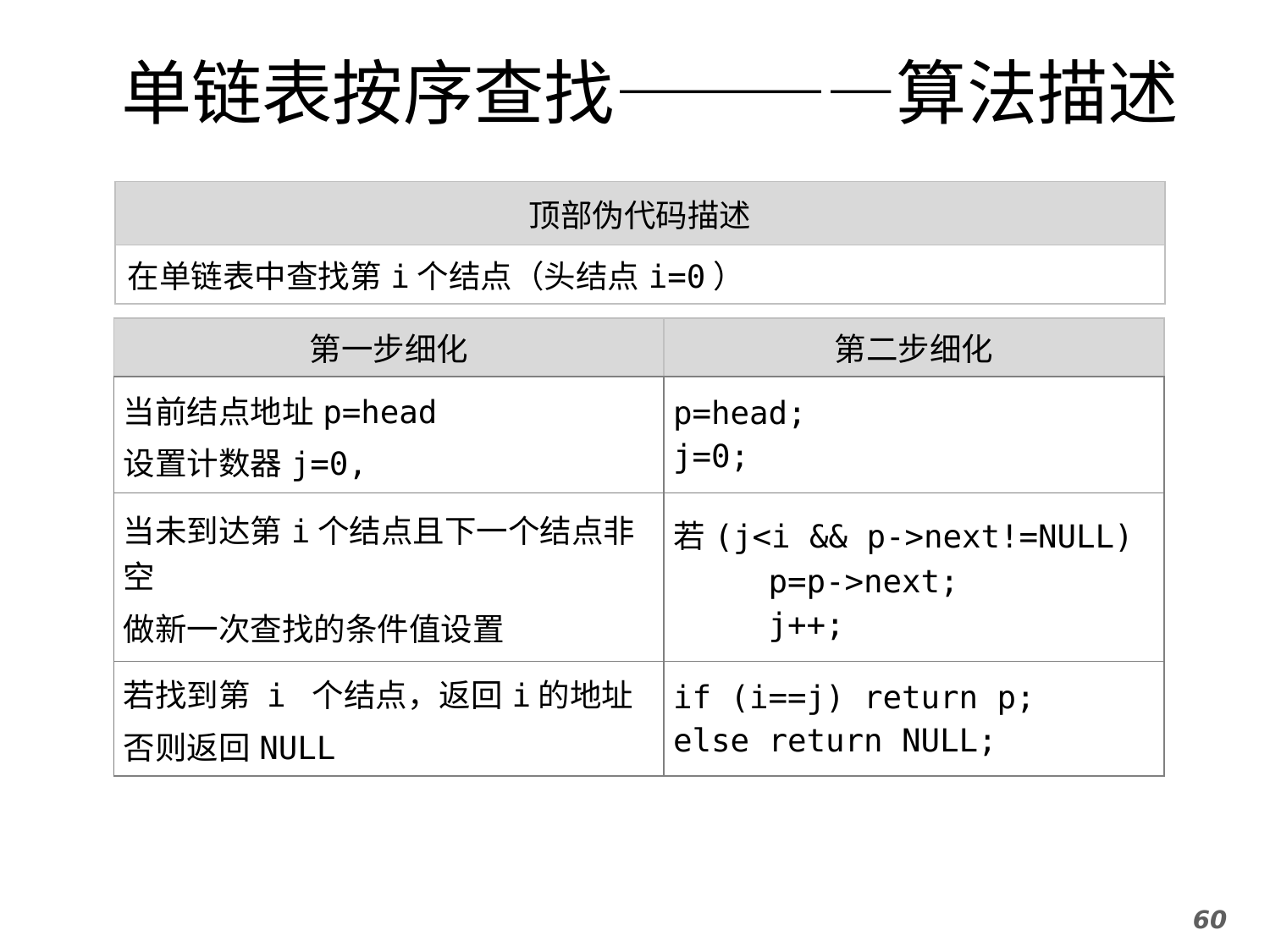

# 单链表按序查找————算法描述
| 顶部伪代码描述 |
| --- |
| 在单链表中查找第i个结点（头结点i=0） |
| 第一步细化 | 第二步细化 |
| --- | --- |
| 当前结点地址p=head 设置计数器j=0, | p=head; j=0; |
| 当未到达第i个结点且下一个结点非空 做新一次查找的条件值设置 | 若(j<i && p->next!=NULL) p=p->next; j++; |
| 若找到第 i 个结点，返回i的地址 否则返回NULL | if (i==j) return p; else return NULL; |
60